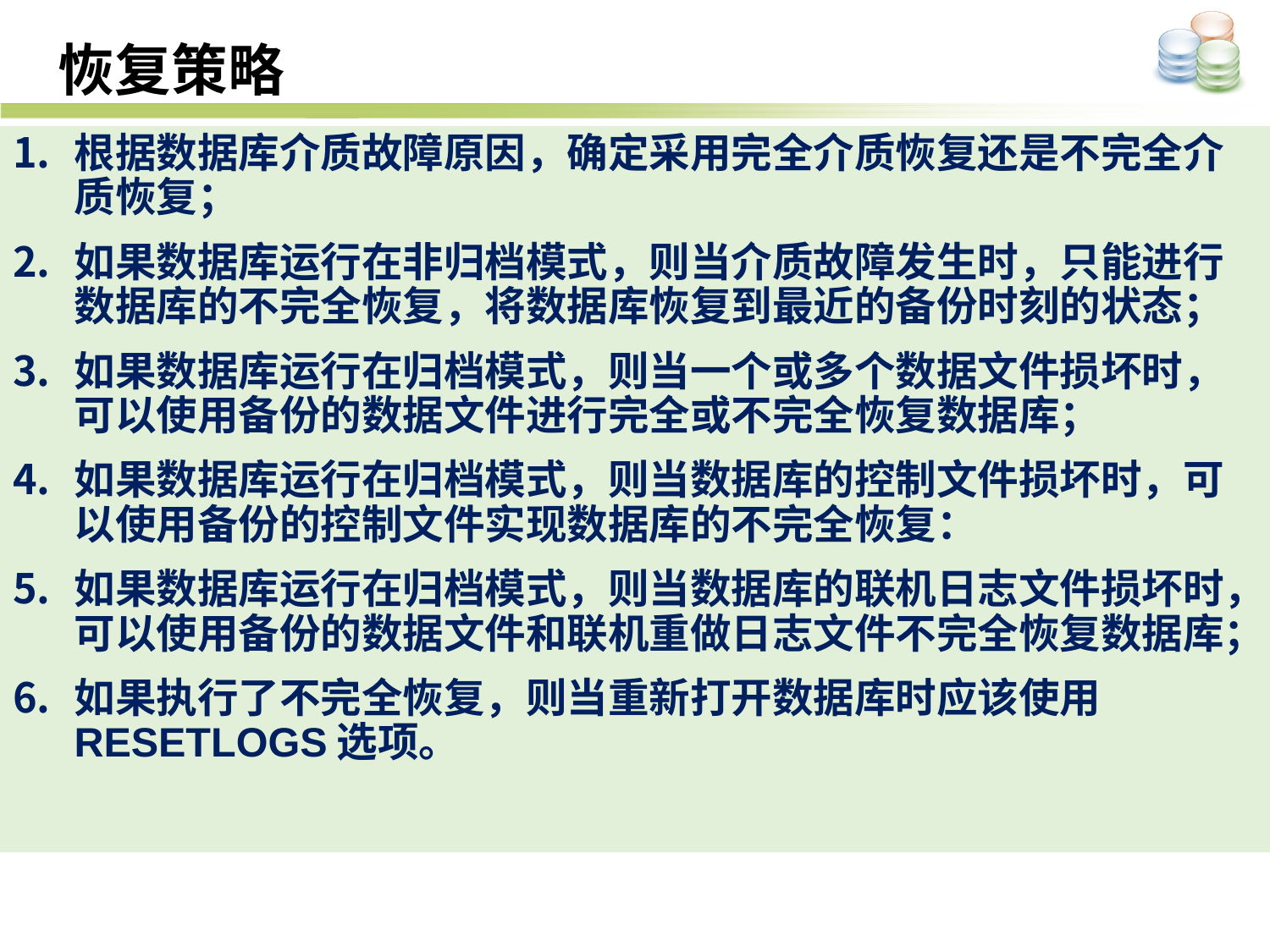

# 恢复策略
根据数据库介质故障原因，确定采用完全介质恢复还是不完全介质恢复；
如果数据库运行在非归档模式，则当介质故障发生时，只能进行数据库的不完全恢复，将数据库恢复到最近的备份时刻的状态；
如果数据库运行在归档模式，则当一个或多个数据文件损坏时，可以使用备份的数据文件进行完全或不完全恢复数据库；
如果数据库运行在归档模式，则当数据库的控制文件损坏时，可以使用备份的控制文件实现数据库的不完全恢复：
如果数据库运行在归档模式，则当数据库的联机日志文件损坏时，可以使用备份的数据文件和联机重做日志文件不完全恢复数据库；
如果执行了不完全恢复，则当重新打开数据库时应该使用RESETLOGS选项。